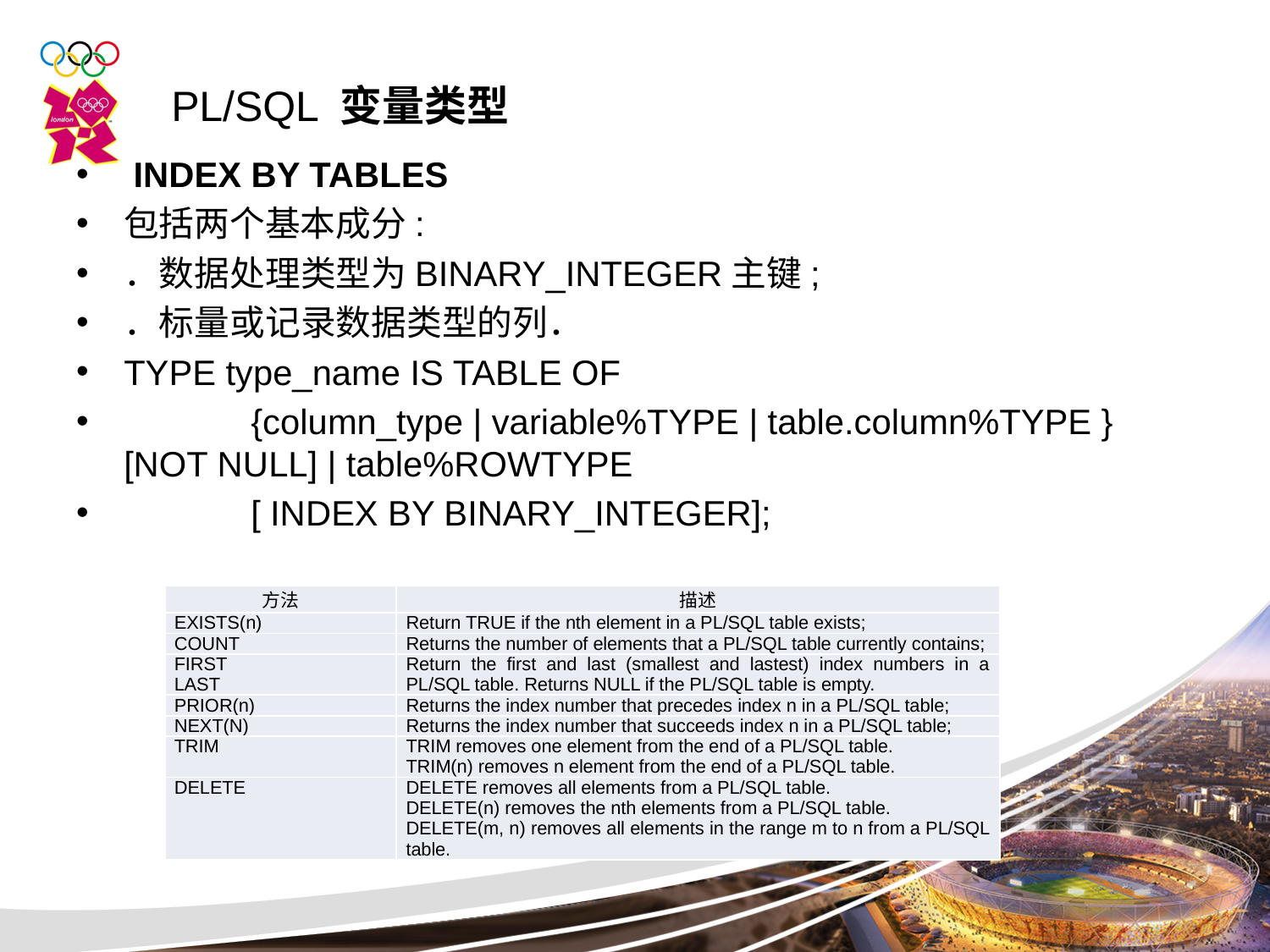

PL/SQL 变量类型
 INDEX BY TABLES
包括两个基本成分:
．数据处理类型为BINARY_INTEGER主键;
．标量或记录数据类型的列．
TYPE type_name IS TABLE OF
	{column_type | variable%TYPE | table.column%TYPE } [NOT NULL] | table%ROWTYPE
	[ INDEX BY BINARY_INTEGER];

| 方法 | 描述 |
| --- | --- |
| EXISTS(n) | Return TRUE if the nth element in a PL/SQL table exists; |
| COUNT | Returns the number of elements that a PL/SQL table currently contains; |
| FIRST LAST | Return the first and last (smallest and lastest) index numbers in a PL/SQL table. Returns NULL if the PL/SQL table is empty. |
| PRIOR(n) | Returns the index number that precedes index n in a PL/SQL table; |
| NEXT(N) | Returns the index number that succeeds index n in a PL/SQL table; |
| TRIM | TRIM removes one element from the end of a PL/SQL table. TRIM(n) removes n element from the end of a PL/SQL table. |
| DELETE | DELETE removes all elements from a PL/SQL table. DELETE(n) removes the nth elements from a PL/SQL table. DELETE(m, n) removes all elements in the range m to n from a PL/SQL table. |